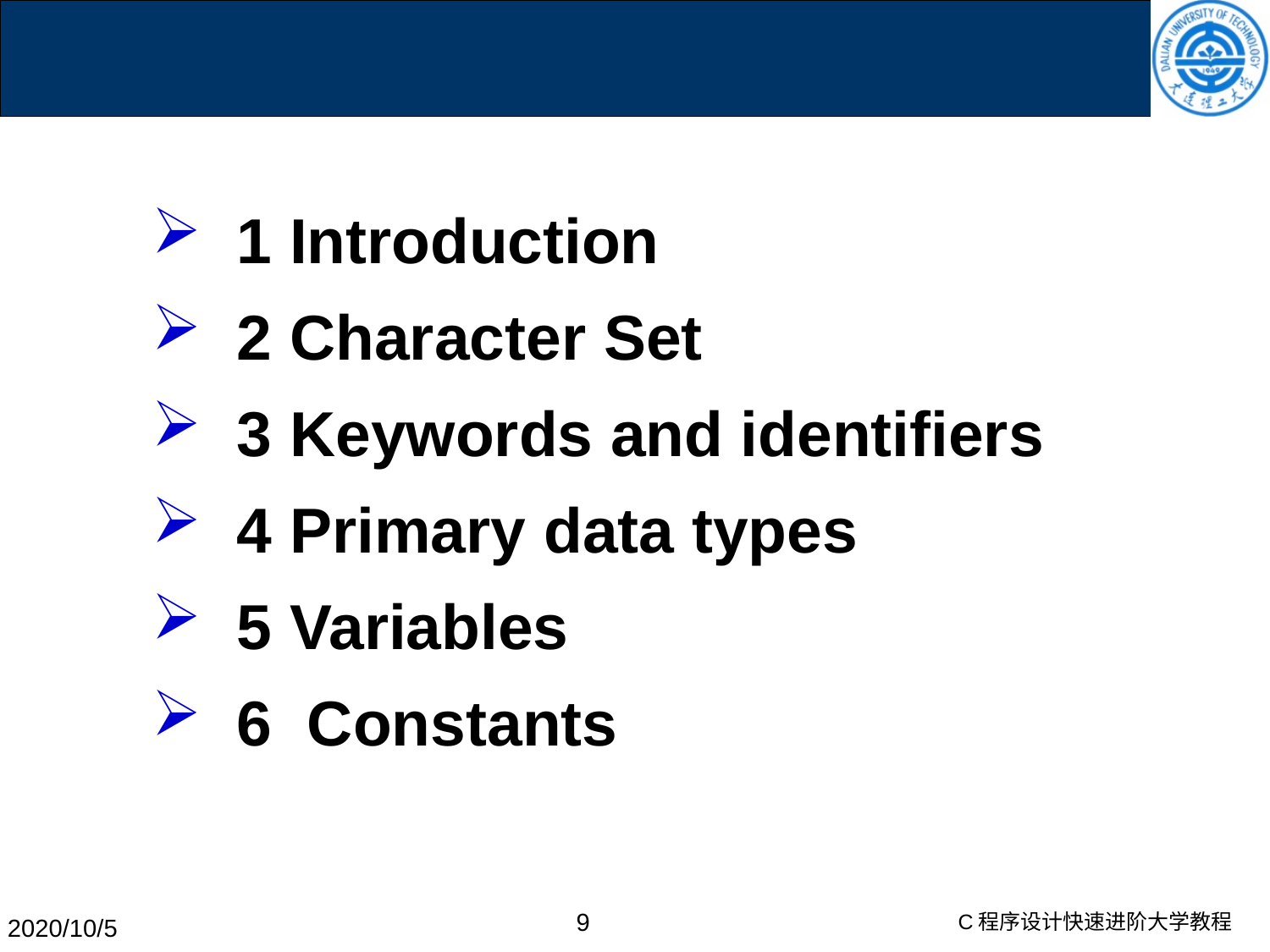

1 Introduction
2 Character Set
3 Keywords and identifiers
4 Primary data types
5 Variables
6  Constants
9
C程序设计快速进阶大学教程
2020/10/5